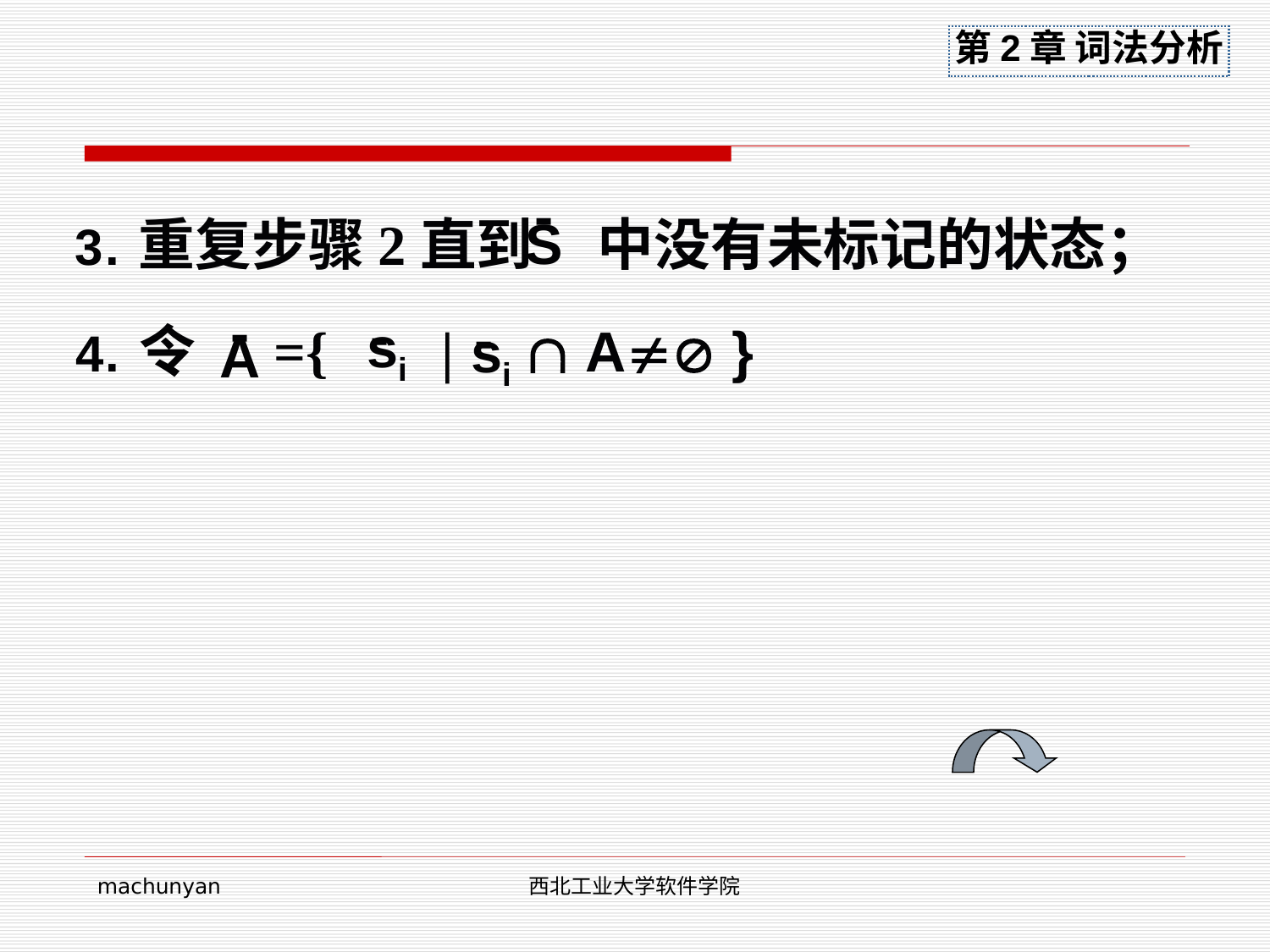

-
S
重复步骤2直到     中没有未标记的状态；
令     ={        |     ∩ A≠∅ }
-
A
si
-
si
-

machunyan

西北工业大学软件学院
91